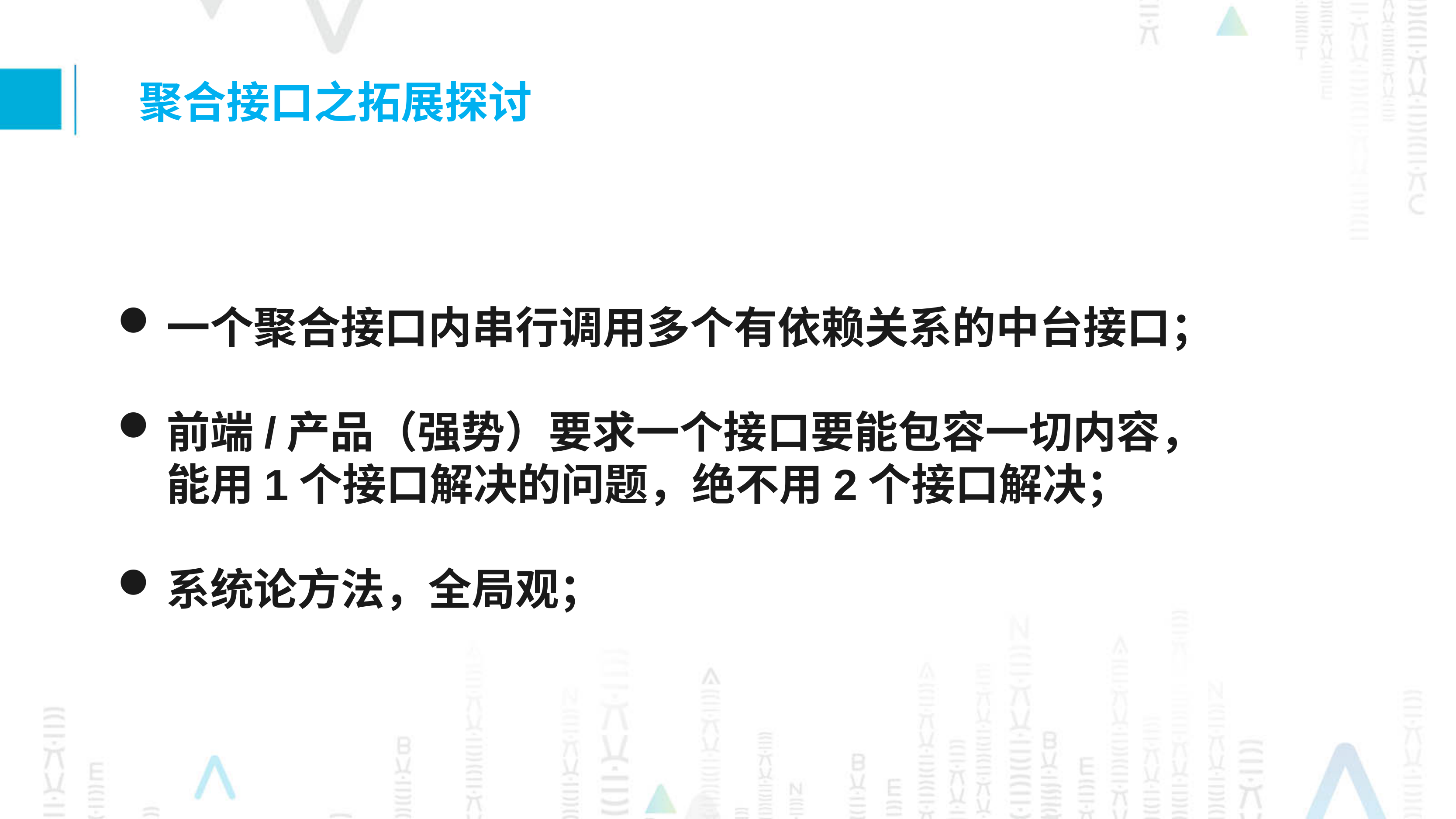

聚合接口之拓展探讨
一个聚合接口内串行调用多个有依赖关系的中台接口；

前端/产品（强势）要求一个接口要能包容一切内容，能用1个接口解决的问题，绝不用2个接口解决；

系统论方法，全局观；